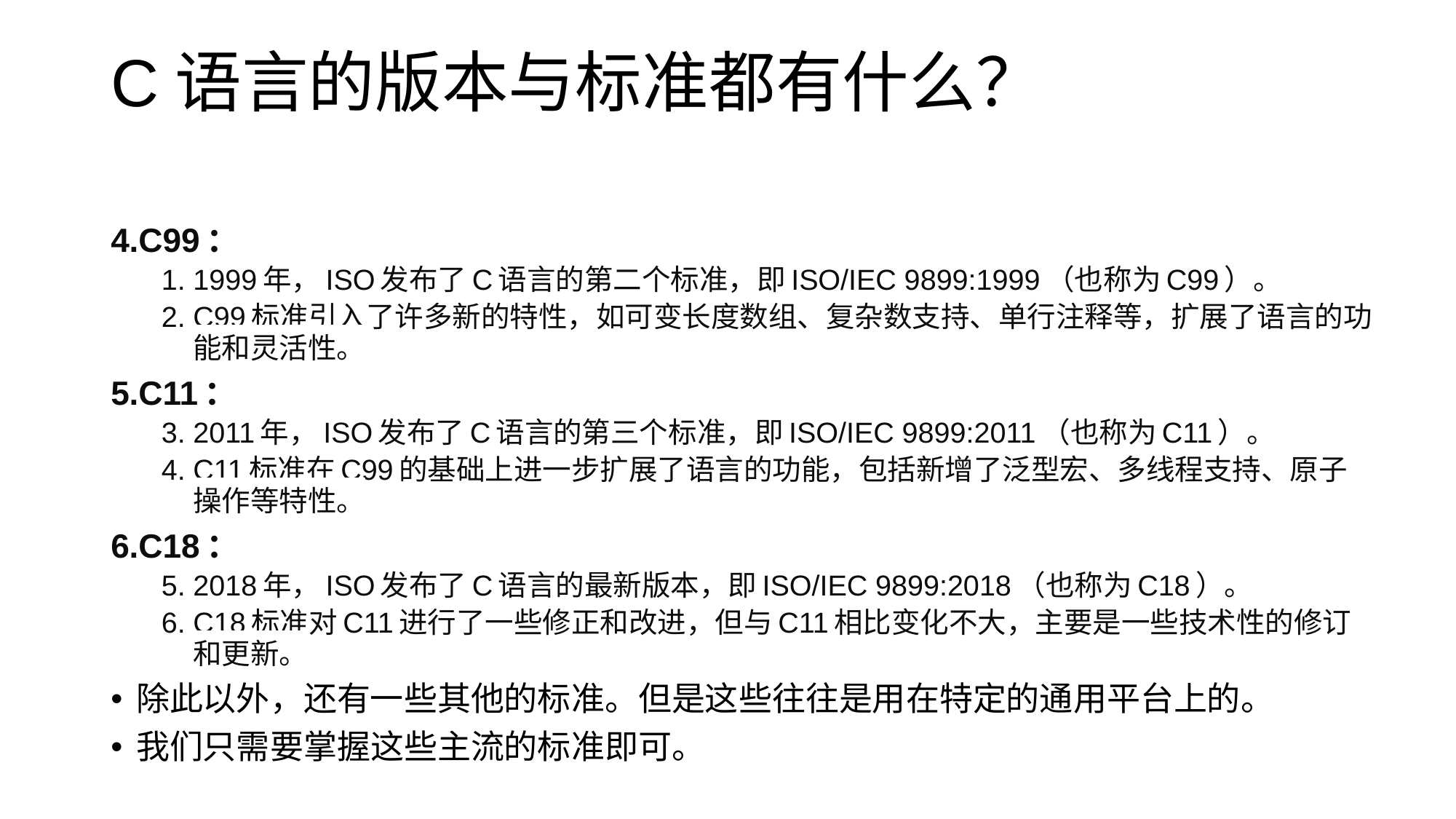

# C语言的版本与标准都有什么？
4.C99：
1999年，ISO发布了C语言的第二个标准，即ISO/IEC 9899:1999（也称为C99）。
C99标准引入了许多新的特性，如可变长度数组、复杂数支持、单行注释等，扩展了语言的功能和灵活性。
5.C11：
2011年，ISO发布了C语言的第三个标准，即ISO/IEC 9899:2011（也称为C11）。
C11标准在C99的基础上进一步扩展了语言的功能，包括新增了泛型宏、多线程支持、原子操作等特性。
6.C18：
2018年，ISO发布了C语言的最新版本，即ISO/IEC 9899:2018（也称为C18）。
C18标准对C11进行了一些修正和改进，但与C11相比变化不大，主要是一些技术性的修订和更新。
除此以外，还有一些其他的标准。但是这些往往是用在特定的通用平台上的。
我们只需要掌握这些主流的标准即可。